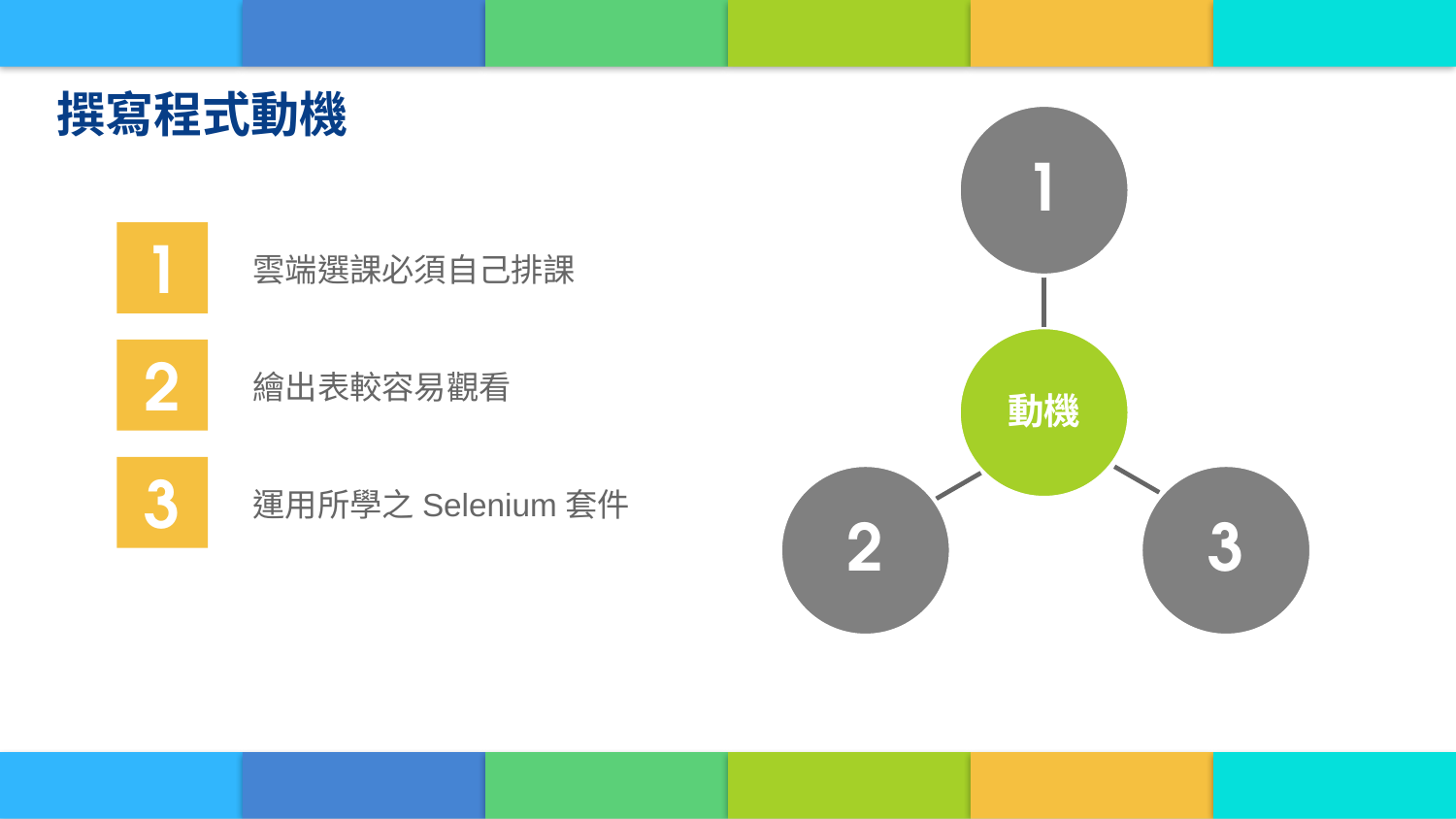

撰寫程式動機

1
1
雲端選課必須自己排課

動機
2
繪出表較容易觀看
3
2
3

運用所學之Selenium套件